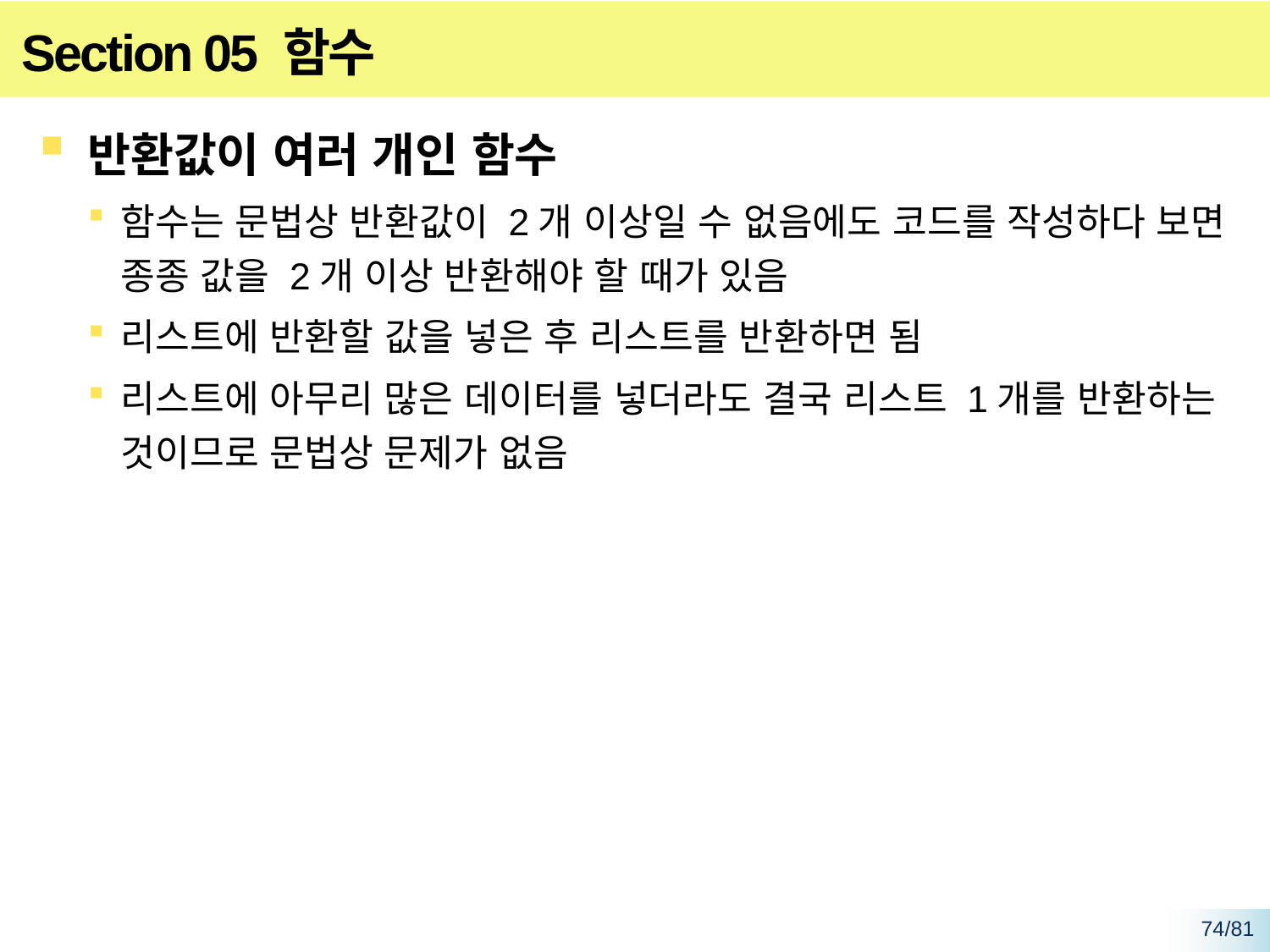

# Section 05 함수
반환값이 여러 개인 함수
함수는 문법상 반환값이 2개 이상일 수 없음에도 코드를 작성하다 보면 종종 값을 2개 이상 반환해야 할 때가 있음
리스트에 반환할 값을 넣은 후 리스트를 반환하면 됨
리스트에 아무리 많은 데이터를 넣더라도 결국 리스트 1개를 반환하는 것이므로 문법상 문제가 없음